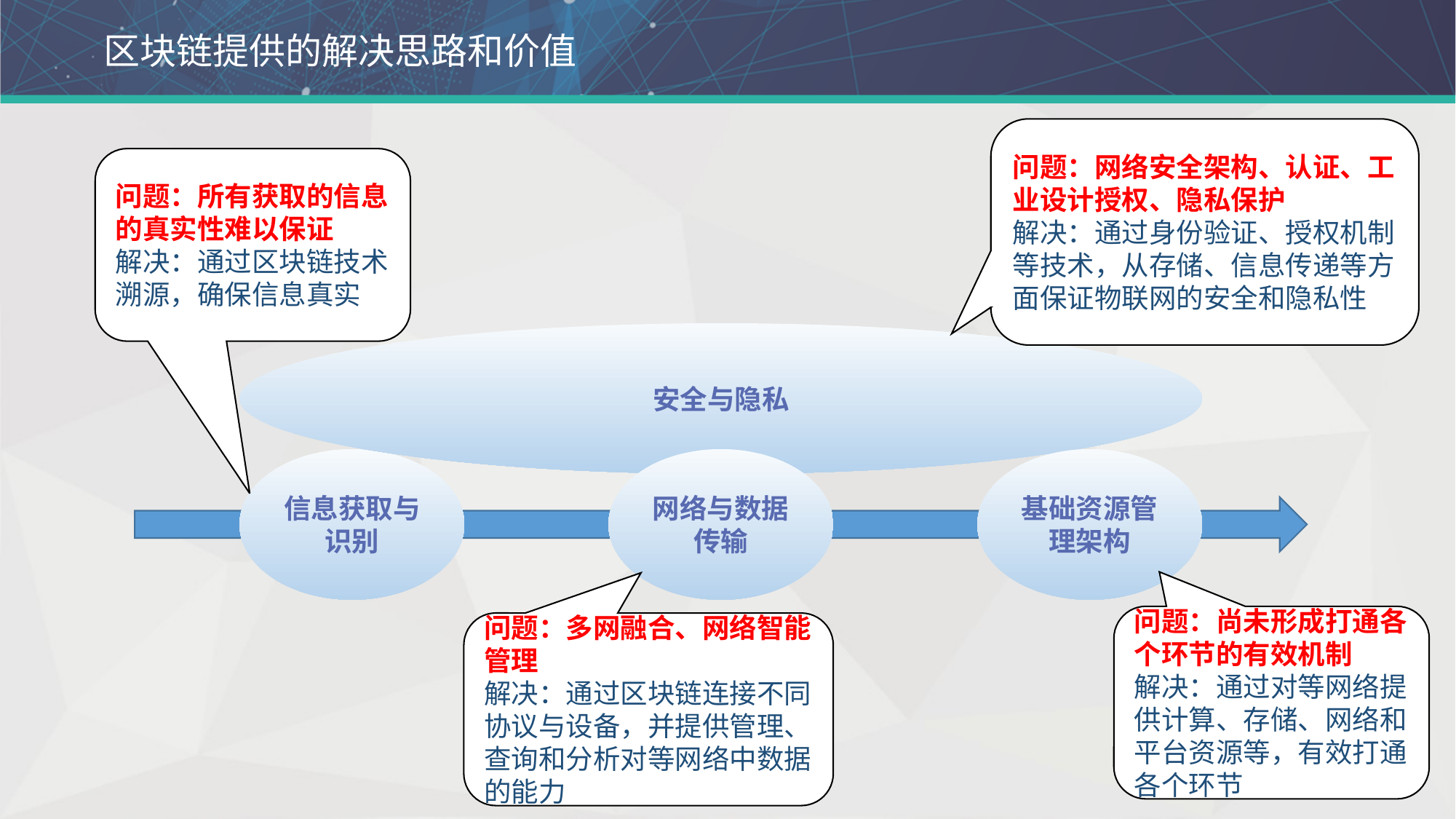

区块链提供的解决思路和价值
问题：网络安全架构、认证、工业设计授权、隐私保护
解决：通过身份验证、授权机制等技术，从存储、信息传递等方面保证物联网的安全和隐私性
问题：所有获取的信息的真实性难以保证
解决：通过区块链技术溯源，确保信息真实
安全与隐私
信息获取与识别
网络与数据传输
基础资源管理架构

问题：尚未形成打通各个环节的有效机制
解决：通过对等网络提供计算、存储、网络和平台资源等，有效打通各个环节
问题：多网融合、网络智能管理
解决：通过区块链连接不同协议与设备，并提供管理、查询和分析对等网络中数据的能力